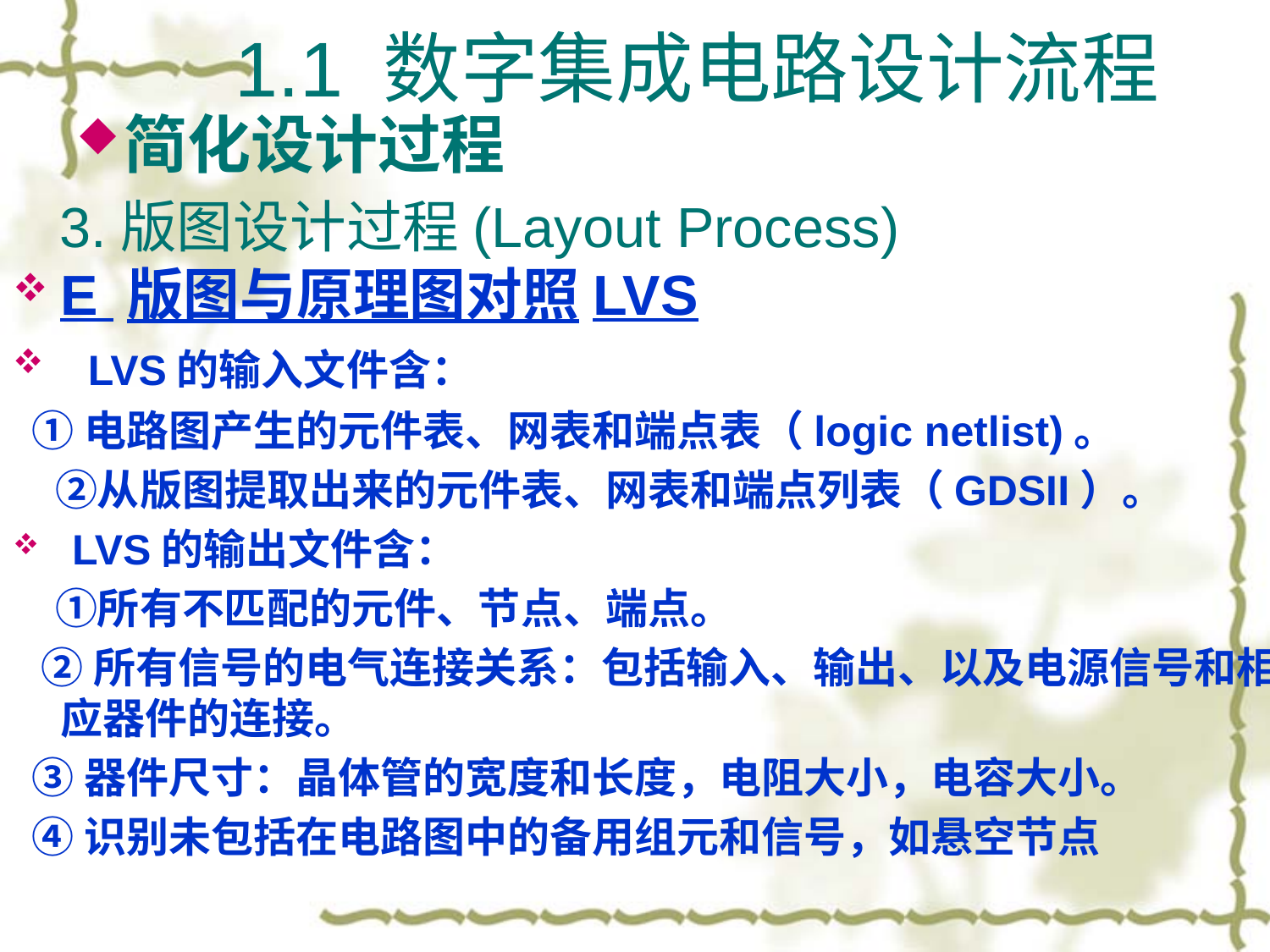

1.1 数字集成电路设计流程
简化设计过程

3.版图设计过程(Layout Process)
E 版图与原理图对照LVS
  LVS的输入文件含：
  ①电路图产生的元件表、网表和端点表（logic netlist)。
　②从版图提取出来的元件表、网表和端点列表（GDSII）。
 LVS的输出文件含：
　①所有不匹配的元件、节点、端点。
   ②所有信号的电气连接关系：包括输入、输出、以及电源信号和相应器件的连接。
  ③器件尺寸：晶体管的宽度和长度，电阻大小，电容大小。
  ④识别未包括在电路图中的备用组元和信号，如悬空节点
24